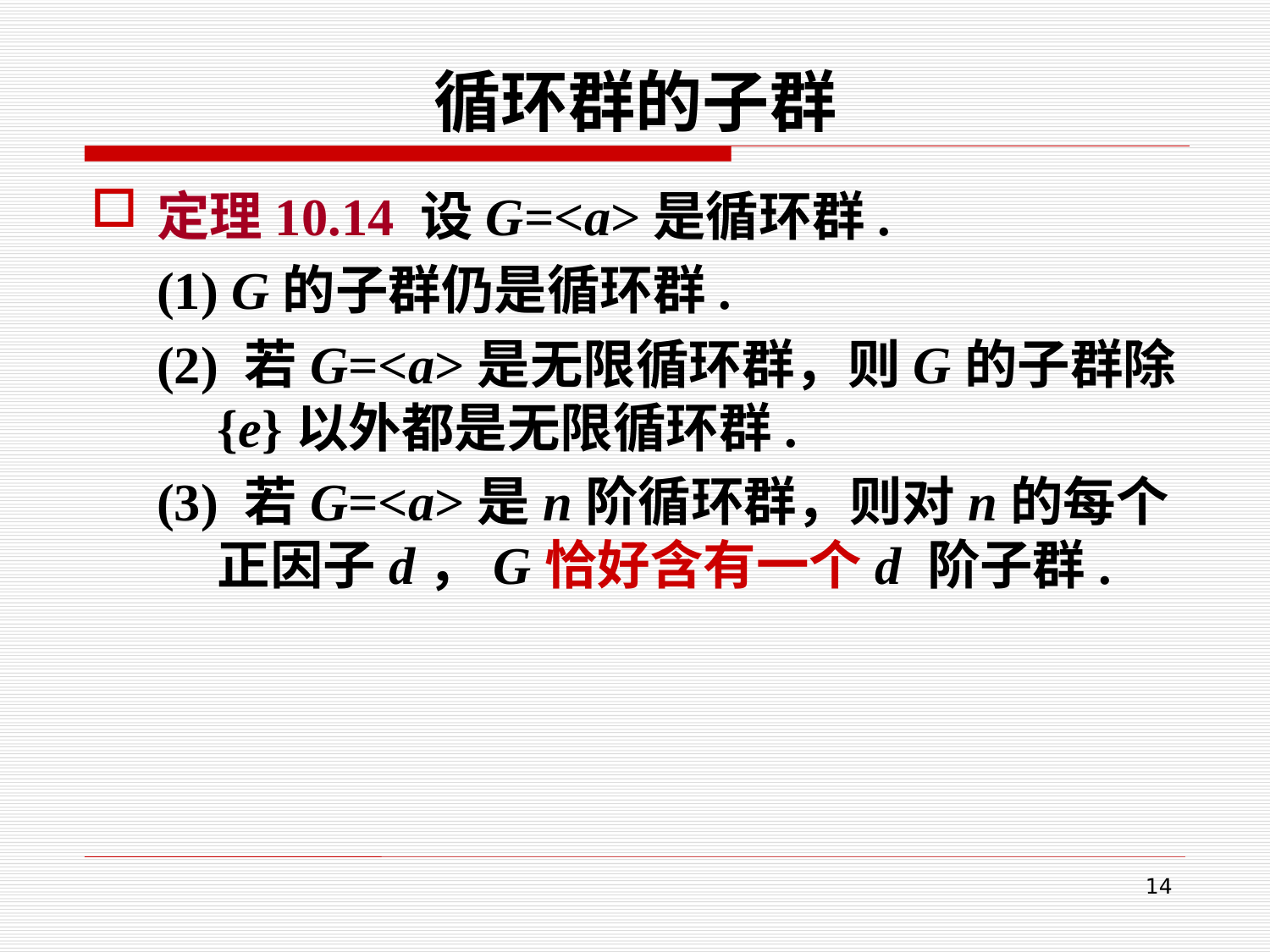

# 循环群的子群
定理10.14 设G=<a>是循环群.
(1) G的子群仍是循环群.
(2) 若G=<a>是无限循环群，则G的子群除{e}以外都是无限循环群.
(3) 若G=<a>是n阶循环群，则对n的每个正因子d，G恰好含有一个d 阶子群.
14